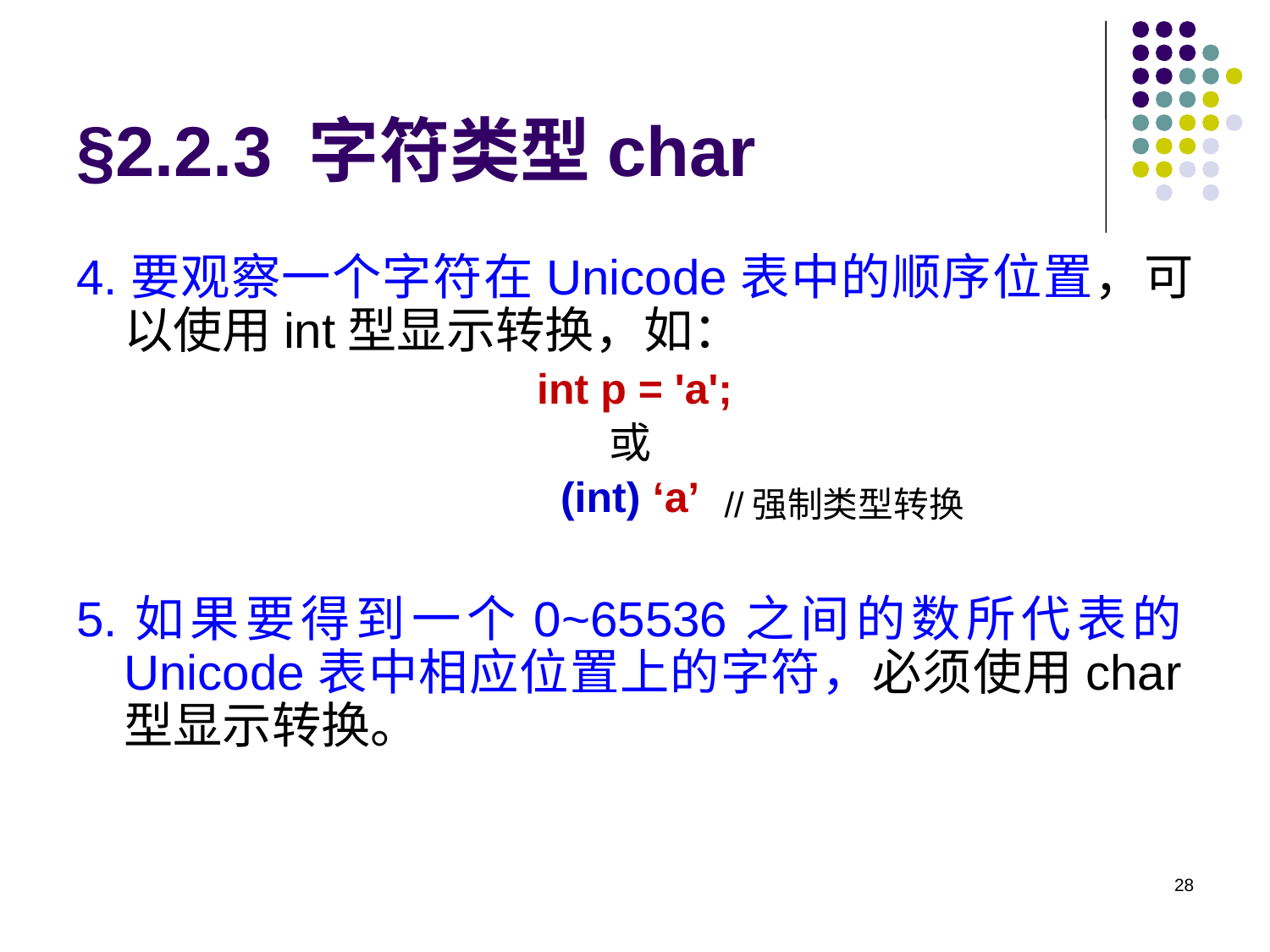

# §2.2.3 字符类型char
4.要观察一个字符在Unicode表中的顺序位置，可以使用int型显示转换，如：
int p = 'a';
或
(int) ‘a’

5.如果要得到一个0~65536之间的数所代表的Unicode表中相应位置上的字符，必须使用char型显示转换。

//强制类型转换
28